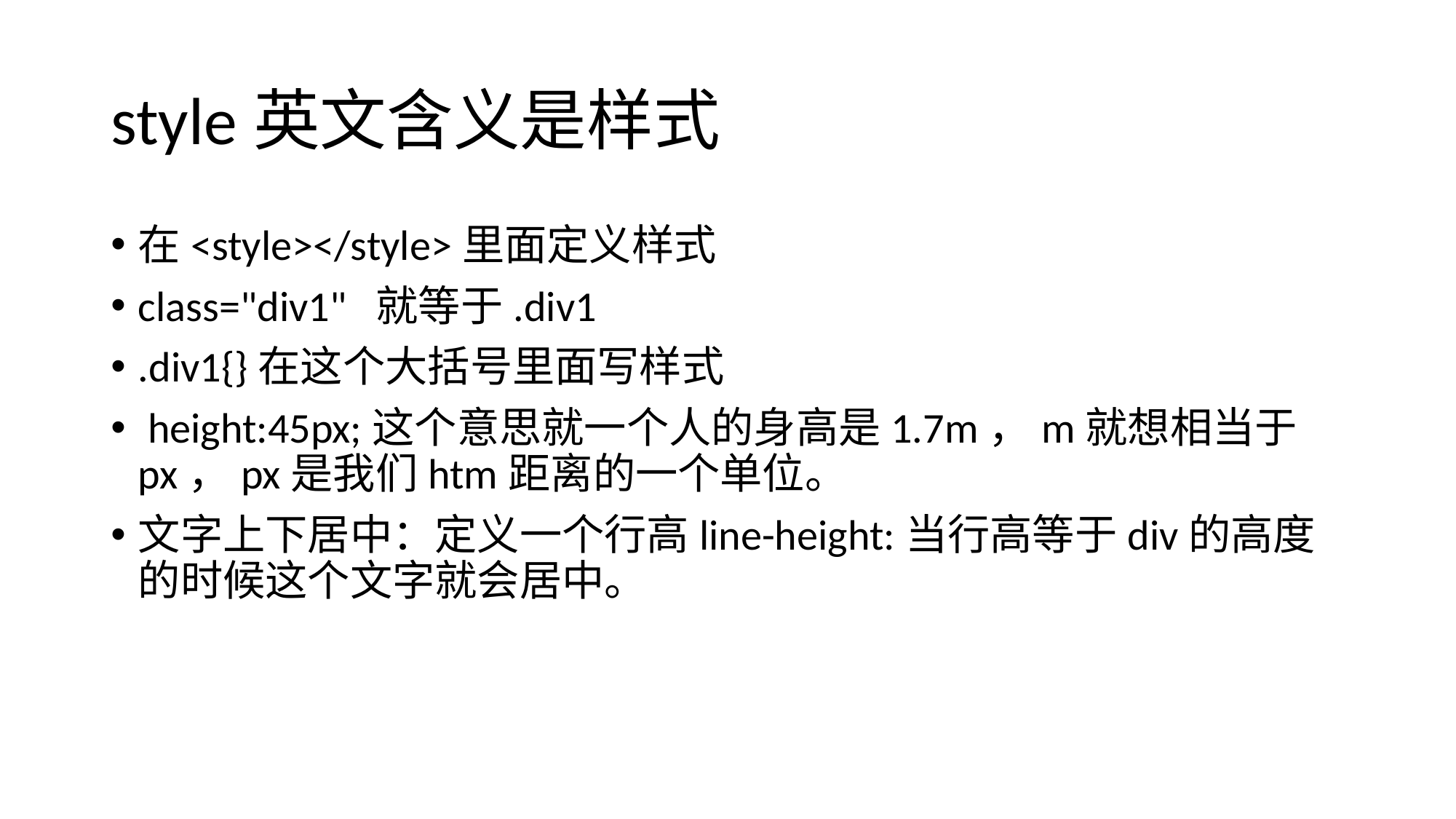

# style英文含义是样式
在<style></style>里面定义样式
class="div1"  就等于.div1
.div1{}在这个大括号里面写样式
 height:45px;这个意思就一个人的身高是1.7m，m就想相当于px，px是我们htm距离的一个单位。
文字上下居中：定义一个行高line-height:当行高等于div的高度的时候这个文字就会居中。